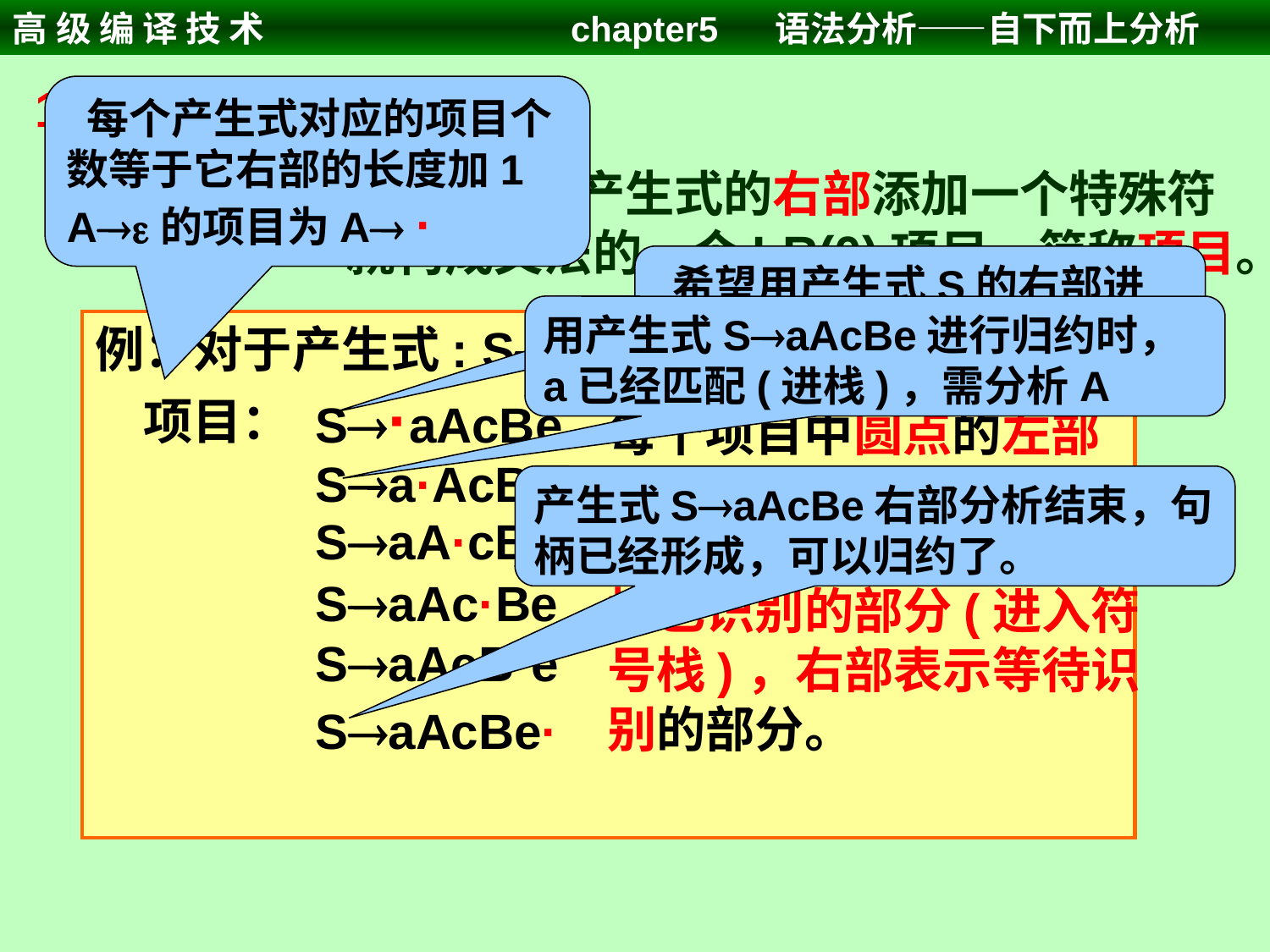

1.项目、活前缀：
 每个产生式对应的项目个数等于它右部的长度加1
A→ε的项目为A→ ·
定义：对于文法G，其产生式的右部添加一个特殊符
         号“·”就构成文法的一个LR(0)项目，简称项目。
 希望用产生式S的右部进行归约，当前的输入应为a
用产生式S→aAcBe进行归约时，a已经匹配(进栈)，需分析A
例：对于产生式: S→aAcBe

S→·aAcBe
项目：
每个项目中圆点的左部
表示在分析过程中，要
用该产生式归约时，句
柄已识别的部分(进入符
号栈)，右部表示等待识
别的部分。

S→a·AcBe
产生式S→aAcBe右部分析结束，句柄已经形成，可以归约了。
S→aA·cBe
S→aAc·Be
S→aAcB·e
S→aAcBe·